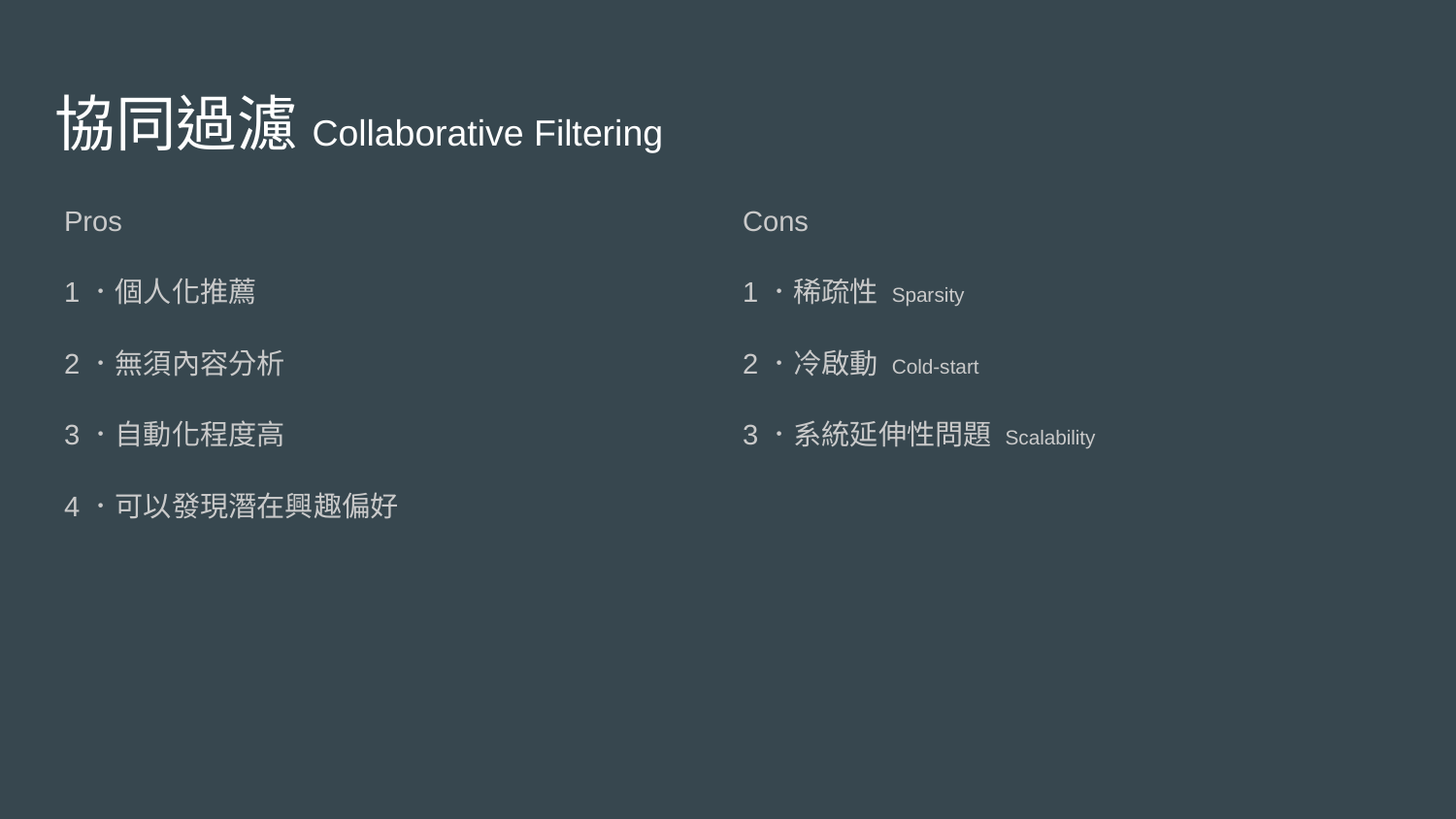

# 協同過濾Collaborative Filtering
Pros
1．個人化推薦
2．無須內容分析
3．自動化程度高
4．可以發現潛在興趣偏好

Cons
1．稀疏性 Sparsity
2．冷啟動 Cold-start
3．系統延伸性問題 Scalability